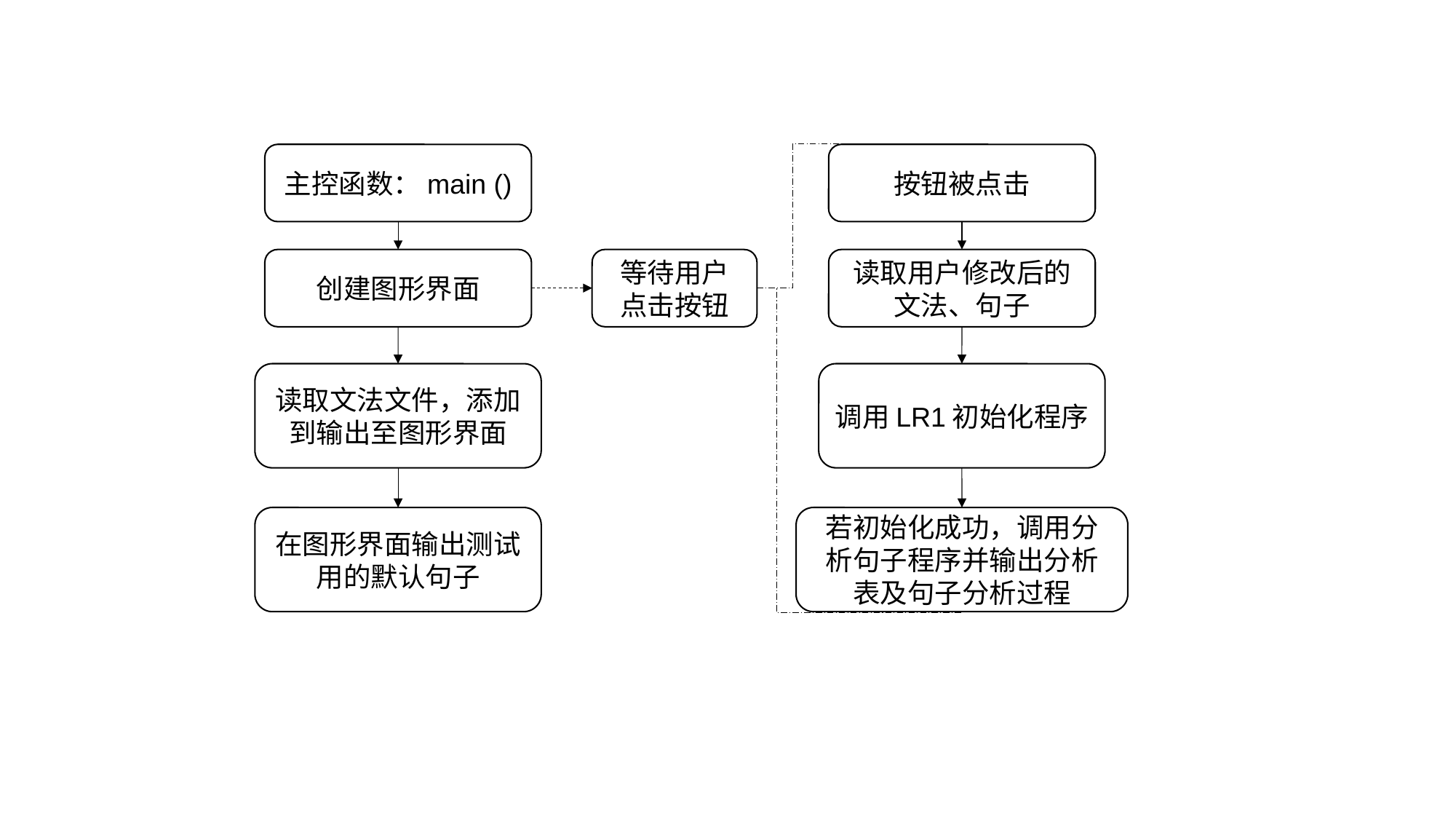

主控函数：main ()
按钮被点击
等待用户点击按钮
创建图形界面
读取用户修改后的文法、句子
读取文法文件，添加到输出至图形界面
调用LR1初始化程序
在图形界面输出测试用的默认句子
若初始化成功，调用分析句子程序并输出分析表及句子分析过程